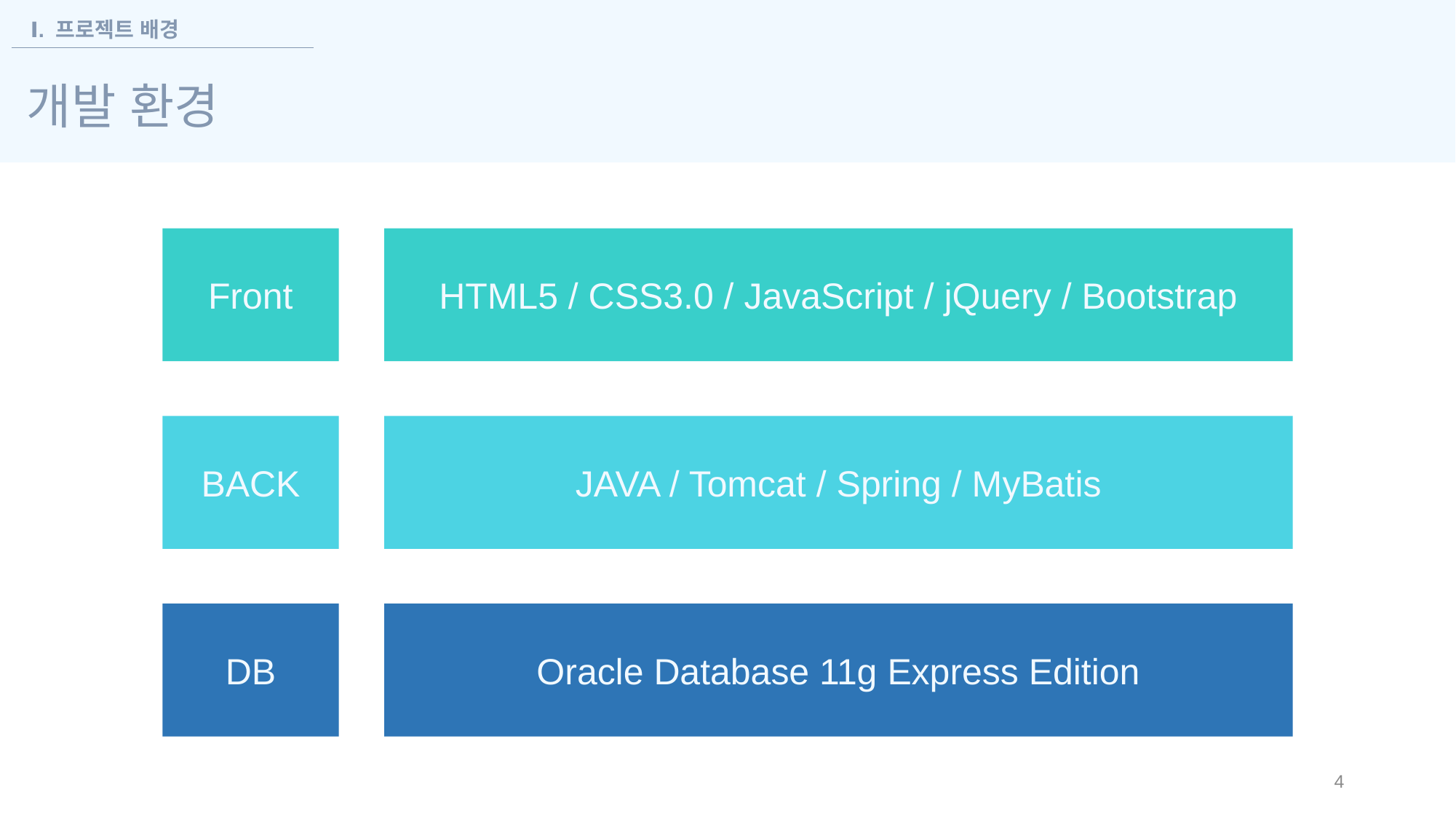

Ⅰ. 프로젝트 배경
개발 환경
Front
HTML5 / CSS3.0 / JavaScript / jQuery / Bootstrap
JAVA / Tomcat / Spring / MyBatis
BACK
Oracle Database 11g Express Edition
DB
4